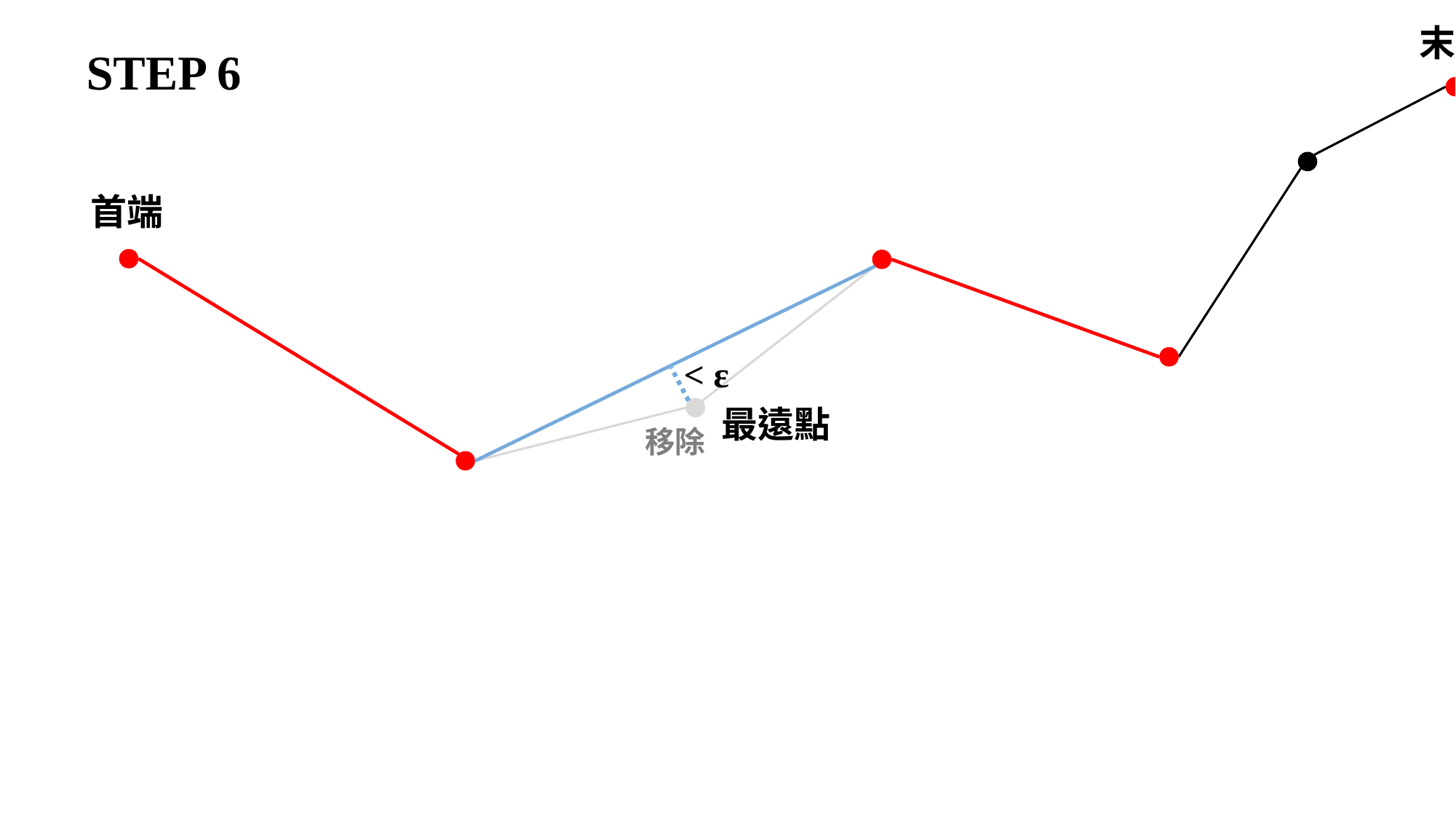

末端
STEP 6

首端

< ε

最遠點

移除